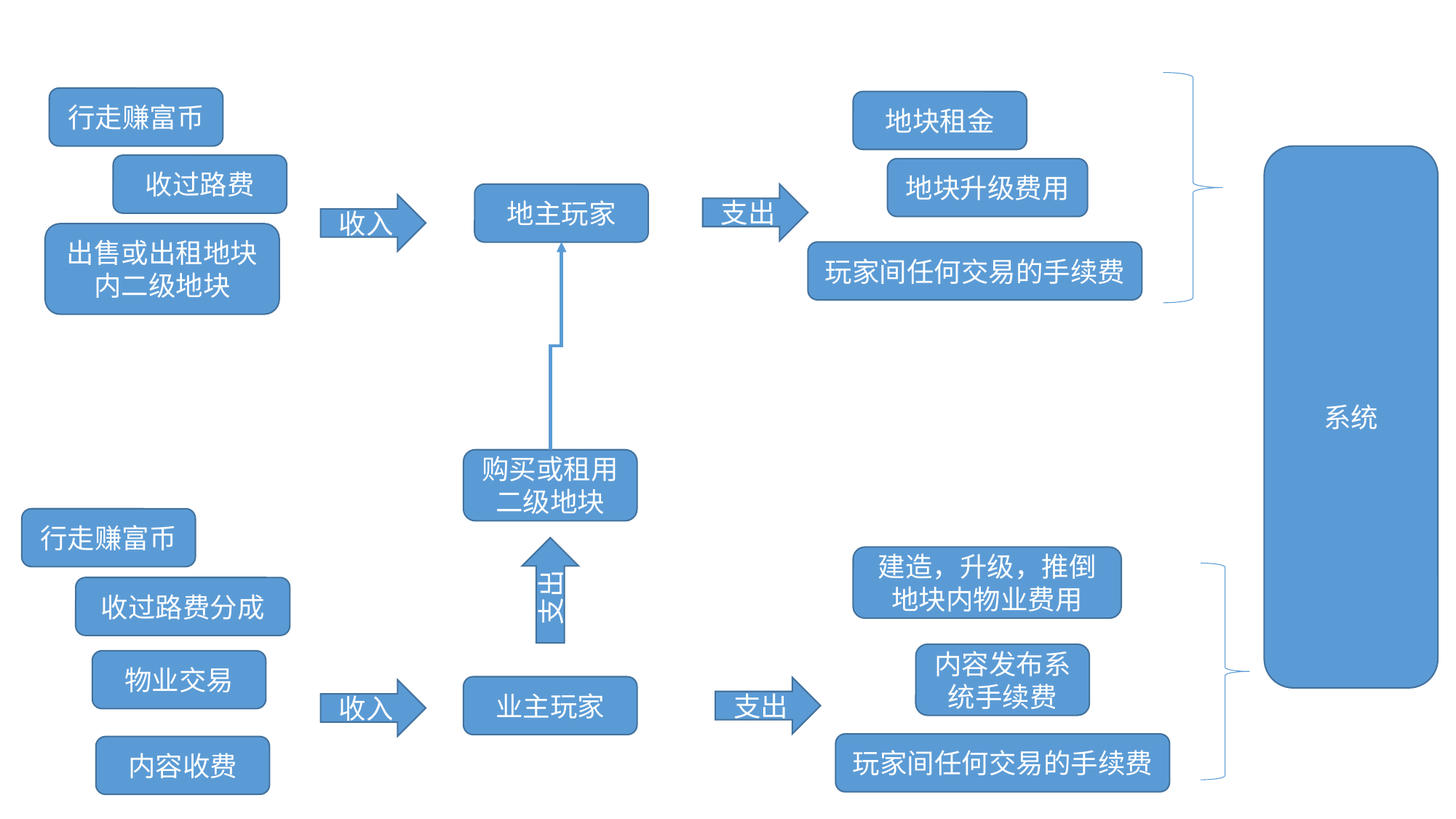

行走赚富币
地块租金
系统
收过路费
地块升级费用
地主玩家
支出
收入
出售或出租地块内二级地块
玩家间任何交易的手续费
购买或租用二级地块
行走赚富币
建造，升级，推倒地块内物业费用
支出

收过路费分成
内容发布系统手续费
物业交易
业主玩家
支出
收入
玩家间任何交易的手续费
内容收费